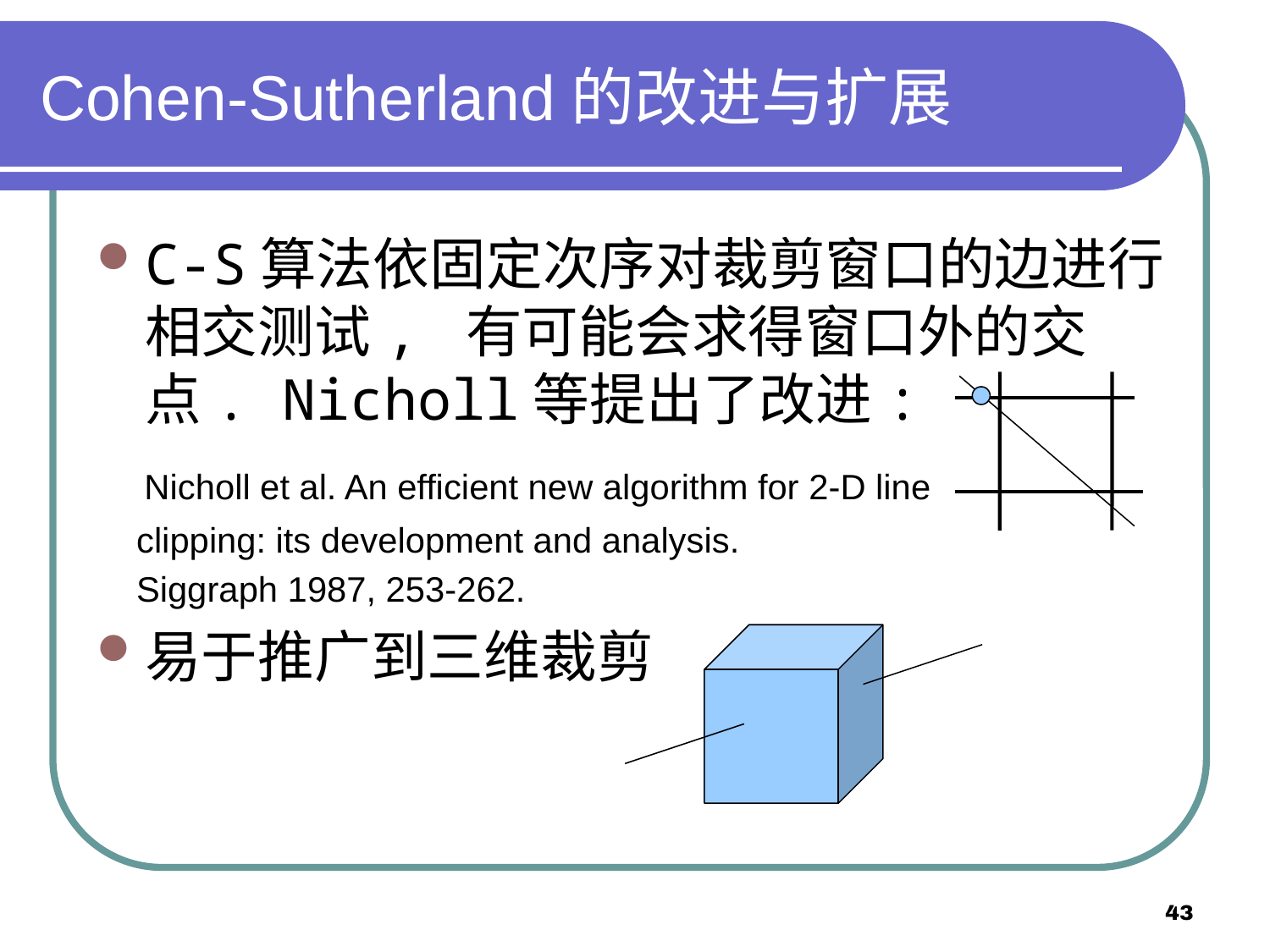

# Cohen-Sutherland的改进与扩展
C-S算法依固定次序对裁剪窗口的边进行相交测试, 有可能会求得窗口外的交点. Nicholl等提出了改进:
   Nicholl et al. An efficient new algorithm for 2-D line
    clipping: its development and analysis.
    Siggraph 1987, 253-262.
易于推广到三维裁剪

43